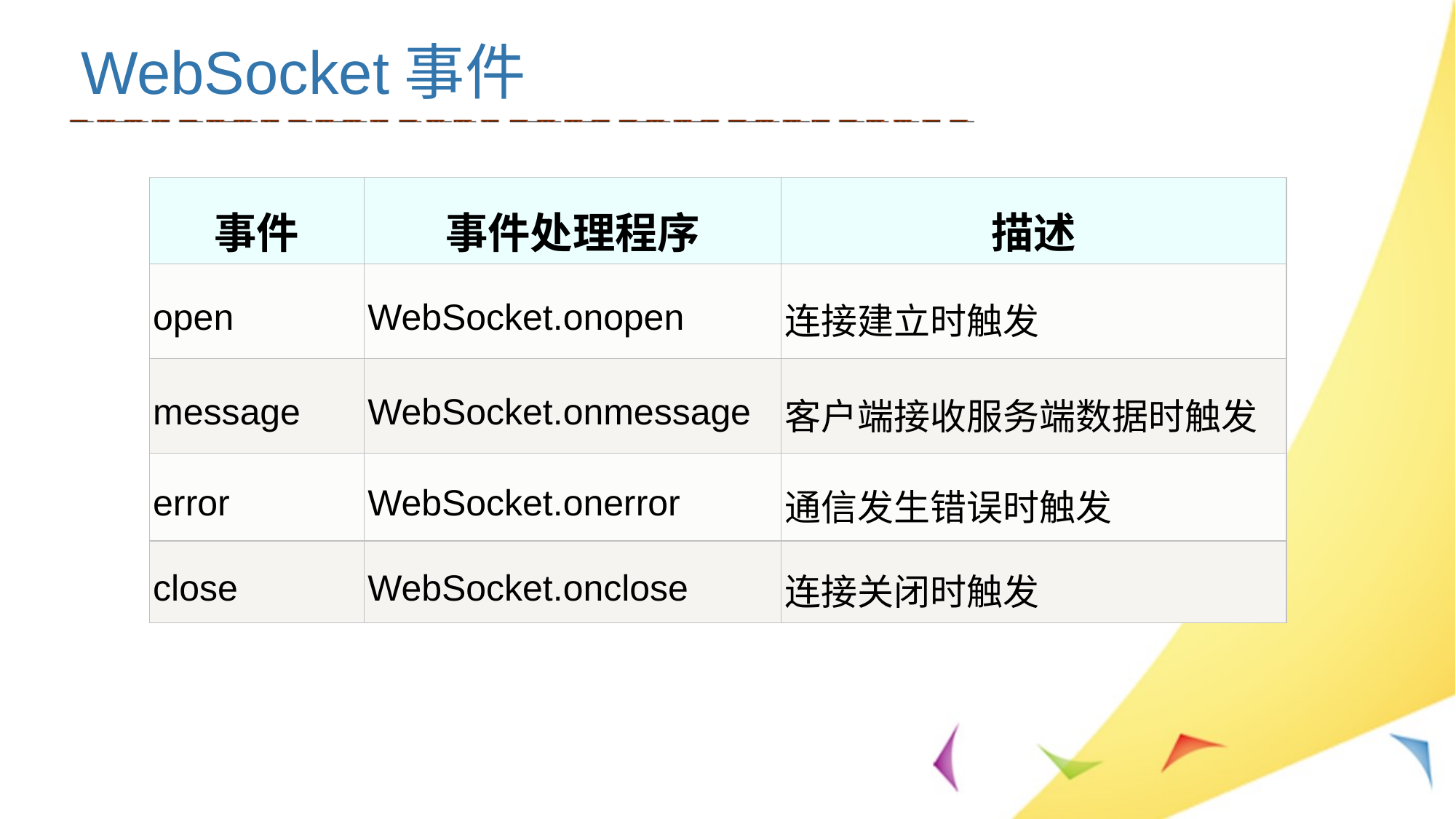

WebSocket事件
| 事件 | 事件处理程序 | 描述 |
| --- | --- | --- |
| open | WebSocket.onopen | 连接建立时触发 |
| message | WebSocket.onmessage | 客户端接收服务端数据时触发 |
| error | WebSocket.onerror | 通信发生错误时触发 |
| close | WebSocket.onclose | 连接关闭时触发 |